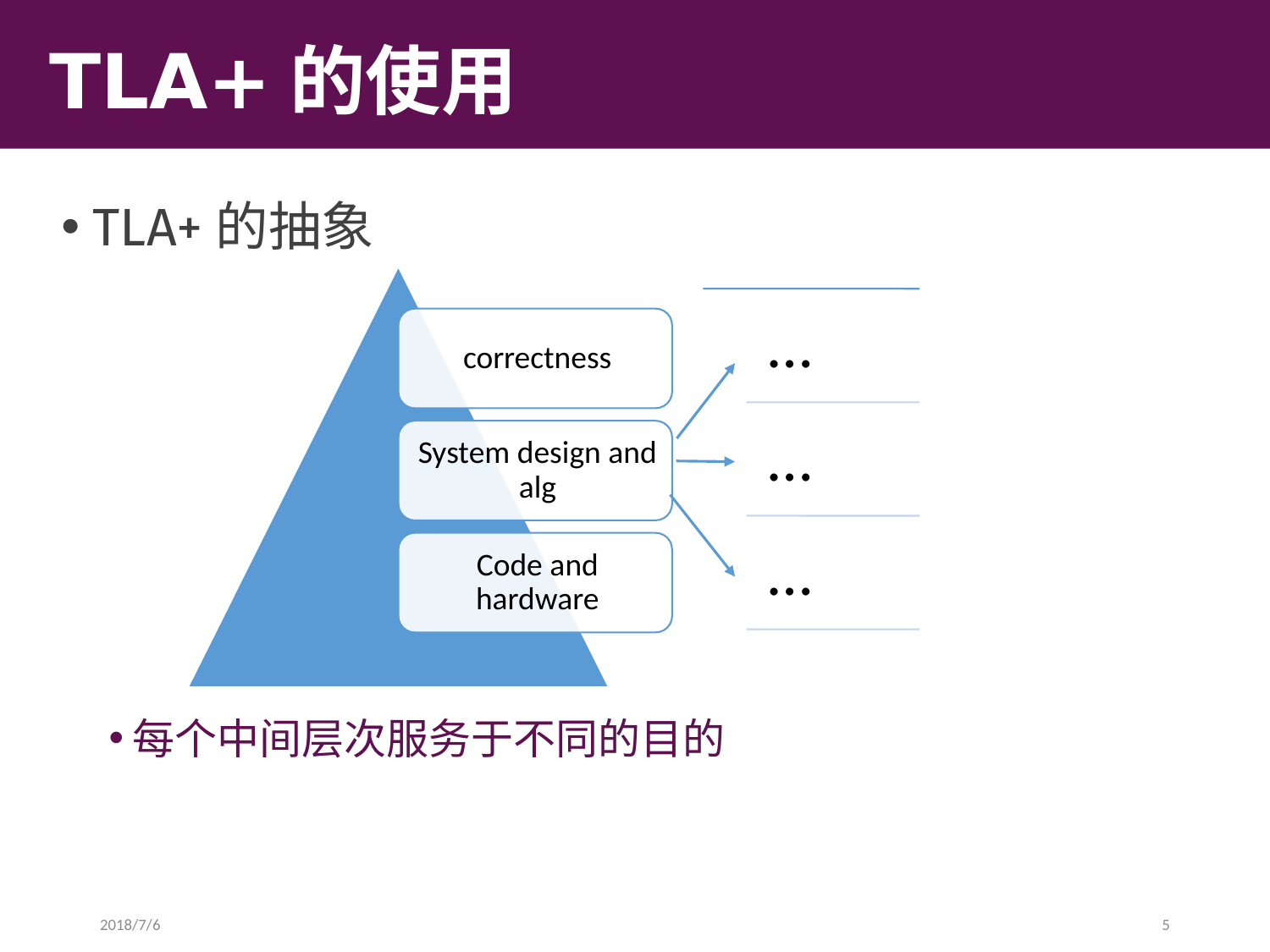

# TLA+的使用
TLA+的抽象

每个中间层次服务于不同的目的

correctness
System design and alg
Code and hardware

…
…
…
2018/7/6

5